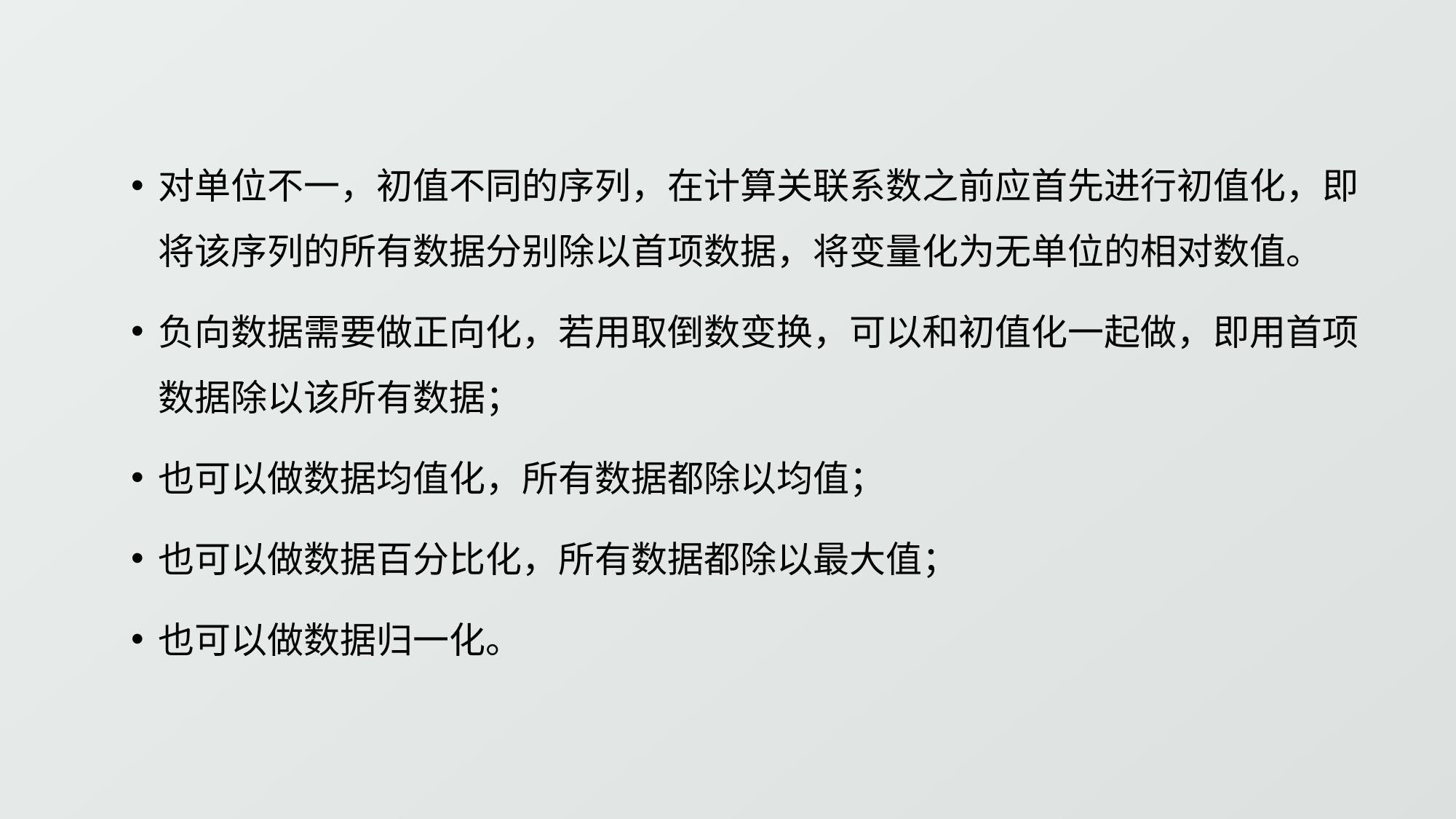

对单位不一，初值不同的序列，在计算关联系数之前应首先进行初值化，即将该序列的所有数据分别除以首项数据，将变量化为无单位的相对数值。
负向数据需要做正向化，若用取倒数变换，可以和初值化一起做，即用首项数据除以该所有数据；
也可以做数据均值化，所有数据都除以均值；
也可以做数据百分比化，所有数据都除以最大值；
也可以做数据归一化。